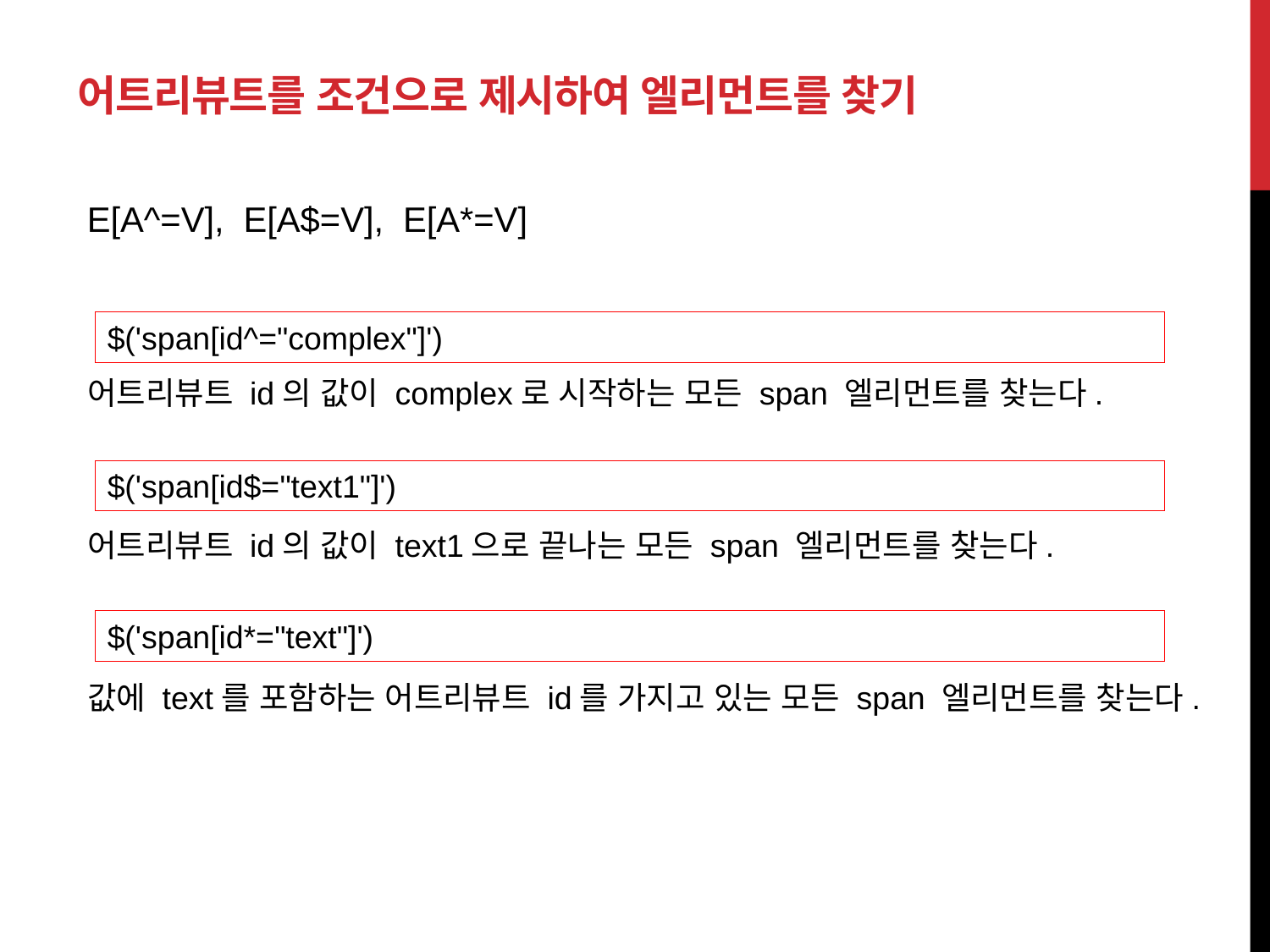

# 어트리뷰트를 조건으로 제시하여 엘리먼트를 찾기
 E[A^=V],  E[A$=V],  E[A*=V]

어트리뷰트 id의 값이 complex로 시작하는 모든 span 엘리먼트를 찾는다.

어트리뷰트 id의 값이 text1으로 끝나는 모든 span 엘리먼트를 찾는다.

값에 text를 포함하는 어트리뷰트 id를 가지고 있는 모든 span 엘리먼트를 찾는다.
$('span[id^="complex"]')
$('span[id$="text1"]')
$('span[id*="text"]')